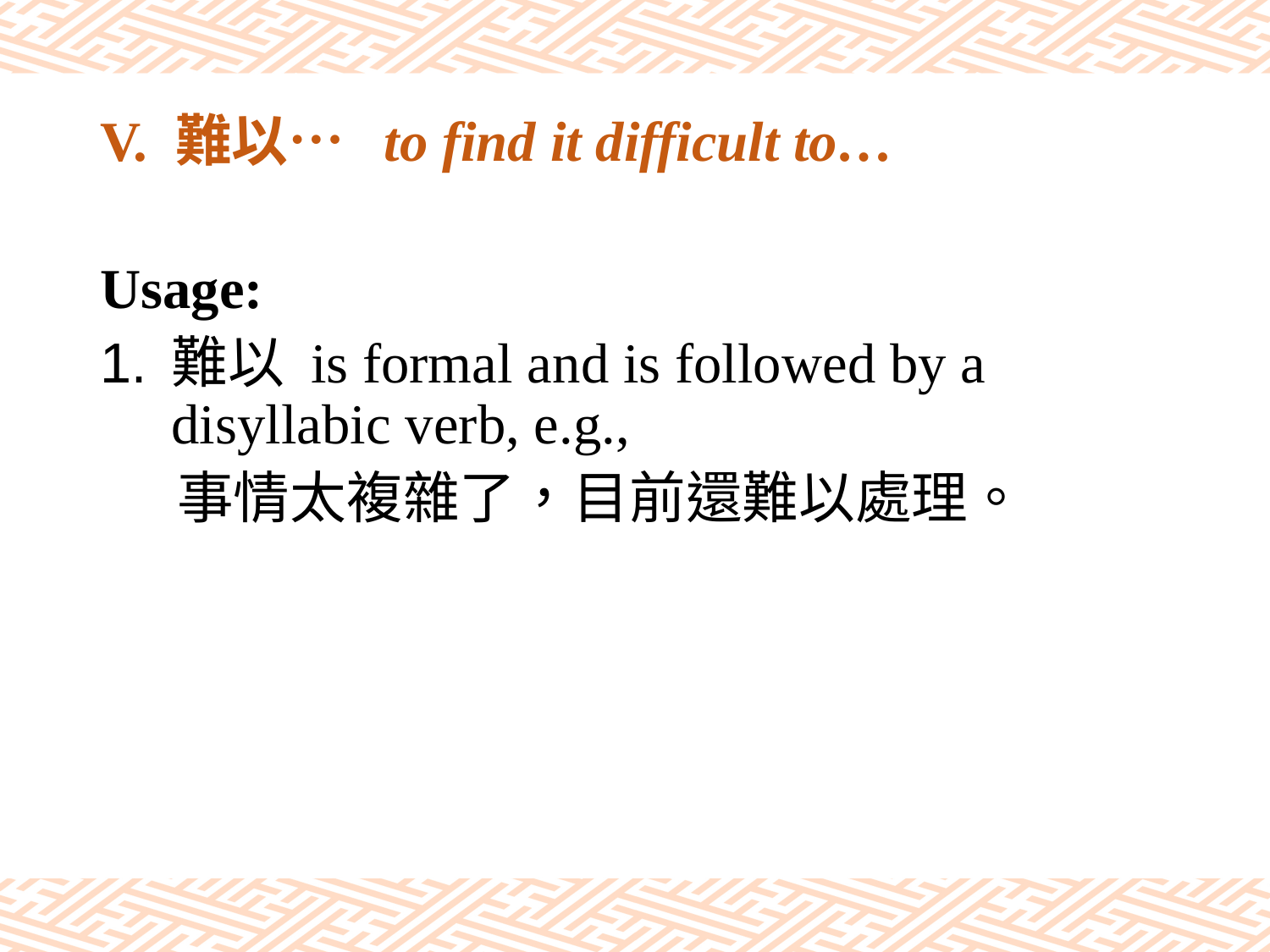

# V. 難以…  to find it difficult to…
Usage:
難以 is formal and is followed by a disyllabic verb, e.g.,
     事情太複雜了，目前還難以處理。